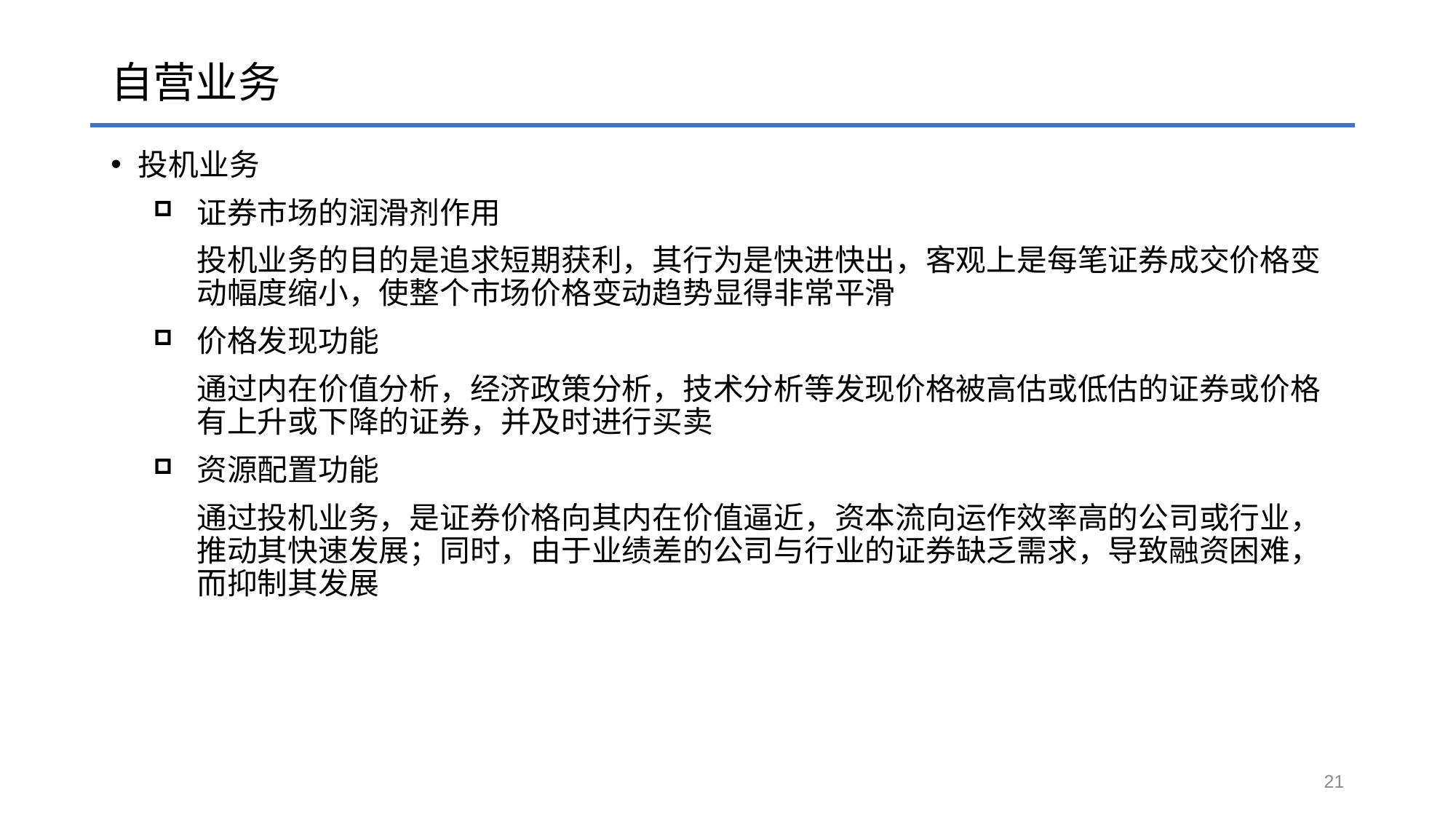

# 自营业务
投机业务
证券市场的润滑剂作用
投机业务的目的是追求短期获利，其行为是快进快出，客观上是每笔证券成交价格变动幅度缩小，使整个市场价格变动趋势显得非常平滑
价格发现功能
通过内在价值分析，经济政策分析，技术分析等发现价格被高估或低估的证券或价格有上升或下降的证券，并及时进行买卖
资源配置功能
通过投机业务，是证券价格向其内在价值逼近，资本流向运作效率高的公司或行业，推动其快速发展；同时，由于业绩差的公司与行业的证券缺乏需求，导致融资困难，而抑制其发展
21